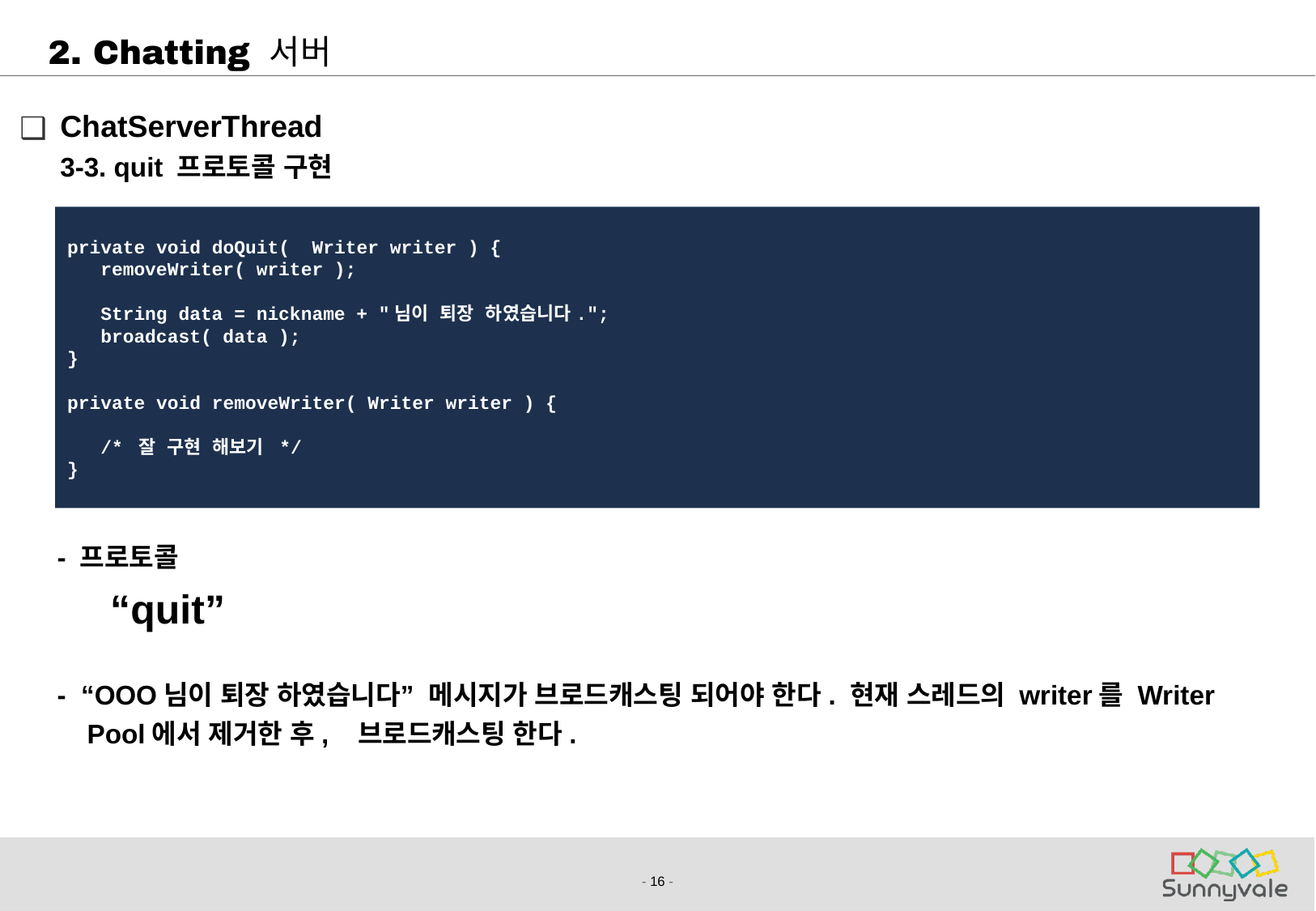

# 2. Chatting 서버
ChatServerThread
	3-3. quit 프로토콜 구현

     - 프로토콜
        “quit”

     -  “OOO님이 퇴장 하였습니다”  메시지가 브로드캐스팅 되어야 한다. 현재 스레드의 writer를 Writer
         Pool에서 제거한 후,   브로드캐스팅 한다.

private void doQuit(  Writer writer ) {
   removeWriter( writer );

   String data = nickname + "님이 퇴장 하였습니다.";
   broadcast( data );
}

private void removeWriter( Writer writer ) {

   /* 잘 구현 해보기 */
}